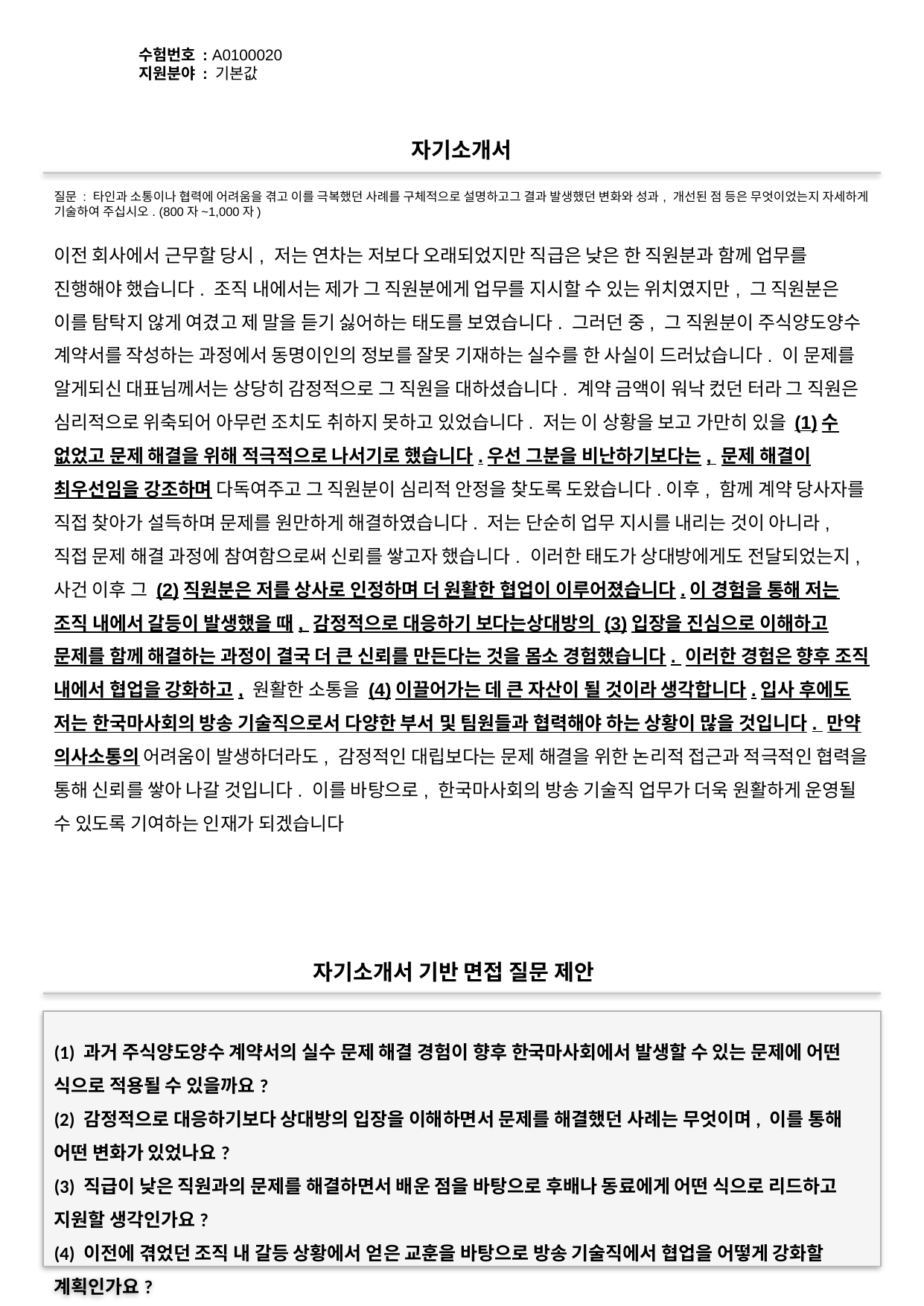

수험번호 : A0100020
지원분야 : 기본값
#

자기소개서

질문 : 타인과 소통이나 협력에 어려움을 겪고 이를 극복했던 사례를 구체적으로 설명하고그 결과 발생했던 변화와 성과, 개선된 점 등은 무엇이었는지 자세하게 기술하여 주십시오. (800자~1,000자)

이전 회사에서 근무할 당시, 저는 연차는 저보다 오래되었지만 직급은 낮은 한 직원분과 함께 업무를 진행해야 했습니다. 조직 내에서는 제가 그 직원분에게 업무를 지시할 수 있는 위치였지만, 그 직원분은 이를 탐탁지 않게 여겼고 제 말을 듣기 싫어하는 태도를 보였습니다. 그러던 중, 그 직원분이 주식양도양수 계약서를 작성하는 과정에서 동명이인의 정보를 잘못 기재하는 실수를 한 사실이 드러났습니다. 이 문제를 알게되신 대표님께서는 상당히 감정적으로 그 직원을 대하셨습니다. 계약 금액이 워낙 컸던 터라 그 직원은 심리적으로 위축되어 아무런 조치도 취하지 못하고 있었습니다. 저는 이 상황을 보고 가만히 있을 (1)수 없었고 문제 해결을 위해 적극적으로 나서기로 했습니다.우선 그분을 비난하기보다는, 문제 해결이 최우선임을 강조하며 다독여주고 그 직원분이 심리적 안정을 찾도록 도왔습니다.이후, 함께 계약 당사자를 직접 찾아가 설득하며 문제를 원만하게 해결하였습니다. 저는 단순히 업무 지시를 내리는 것이 아니라, 직접 문제 해결 과정에 참여함으로써 신뢰를 쌓고자 했습니다. 이러한 태도가 상대방에게도 전달되었는지, 사건 이후 그 (2)직원분은 저를 상사로 인정하며 더 원활한 협업이 이루어졌습니다.이 경험을 통해 저는 조직 내에서 갈등이 발생했을 때, 감정적으로 대응하기 보다는상대방의 (3)입장을 진심으로 이해하고 문제를 함께 해결하는 과정이 결국 더 큰 신뢰를 만든다는 것을 몸소 경험했습니다. 이러한 경험은 향후 조직 내에서 협업을 강화하고, 원활한 소통을 (4)이끌어가는 데 큰 자산이 될 것이라 생각합니다.입사 후에도 저는 한국마사회의 방송 기술직으로서 다양한 부서 및 팀원들과 협력해야 하는 상황이 많을 것입니다. 만약 의사소통의 어려움이 발생하더라도, 감정적인 대립보다는 문제 해결을 위한 논리적 접근과 적극적인 협력을 통해 신뢰를 쌓아 나갈 것입니다. 이를 바탕으로, 한국마사회의 방송 기술직 업무가 더욱 원활하게 운영될 수 있도록 기여하는 인재가 되겠습니다

자기소개서 기반 면접 질문 제안

(1) 과거 주식양도양수 계약서의 실수 문제 해결 경험이 향후 한국마사회에서 발생할 수 있는 문제에 어떤 식으로 적용될 수 있을까요?
(2) 감정적으로 대응하기보다 상대방의 입장을 이해하면서 문제를 해결했던 사례는 무엇이며, 이를 통해 어떤 변화가 있었나요?
(3) 직급이 낮은 직원과의 문제를 해결하면서 배운 점을 바탕으로 후배나 동료에게 어떤 식으로 리드하고 지원할 생각인가요?
(4) 이전에 겪었던 조직 내 갈등 상황에서 얻은 교훈을 바탕으로 방송 기술직에서 협업을 어떻게 강화할 계획인가요?